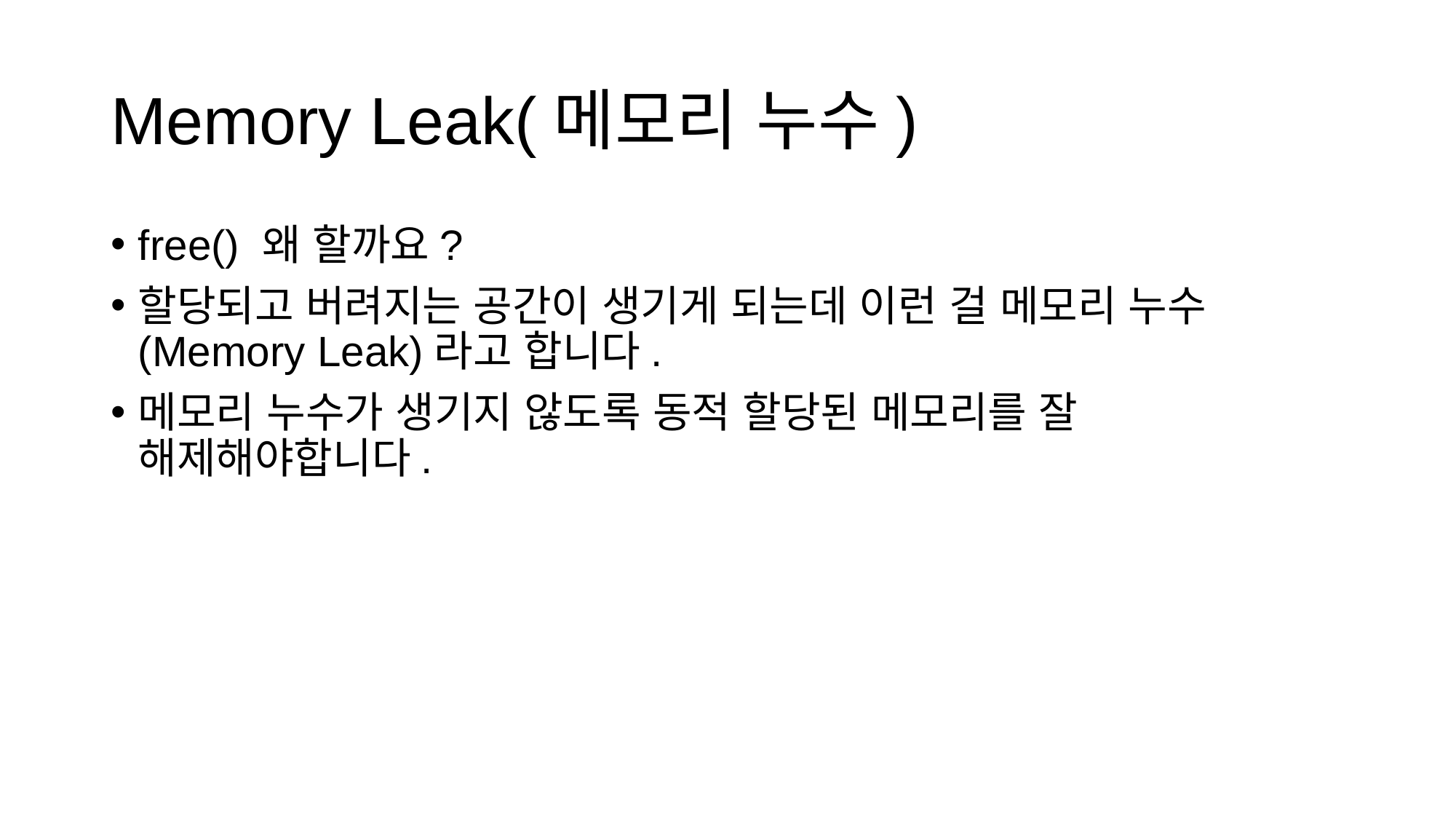

# Memory Leak(메모리 누수)
free() 왜 할까요?
할당되고 버려지는 공간이 생기게 되는데 이런 걸 메모리 누수(Memory Leak)라고 합니다.
메모리 누수가 생기지 않도록 동적 할당된 메모리를 잘 해제해야합니다.